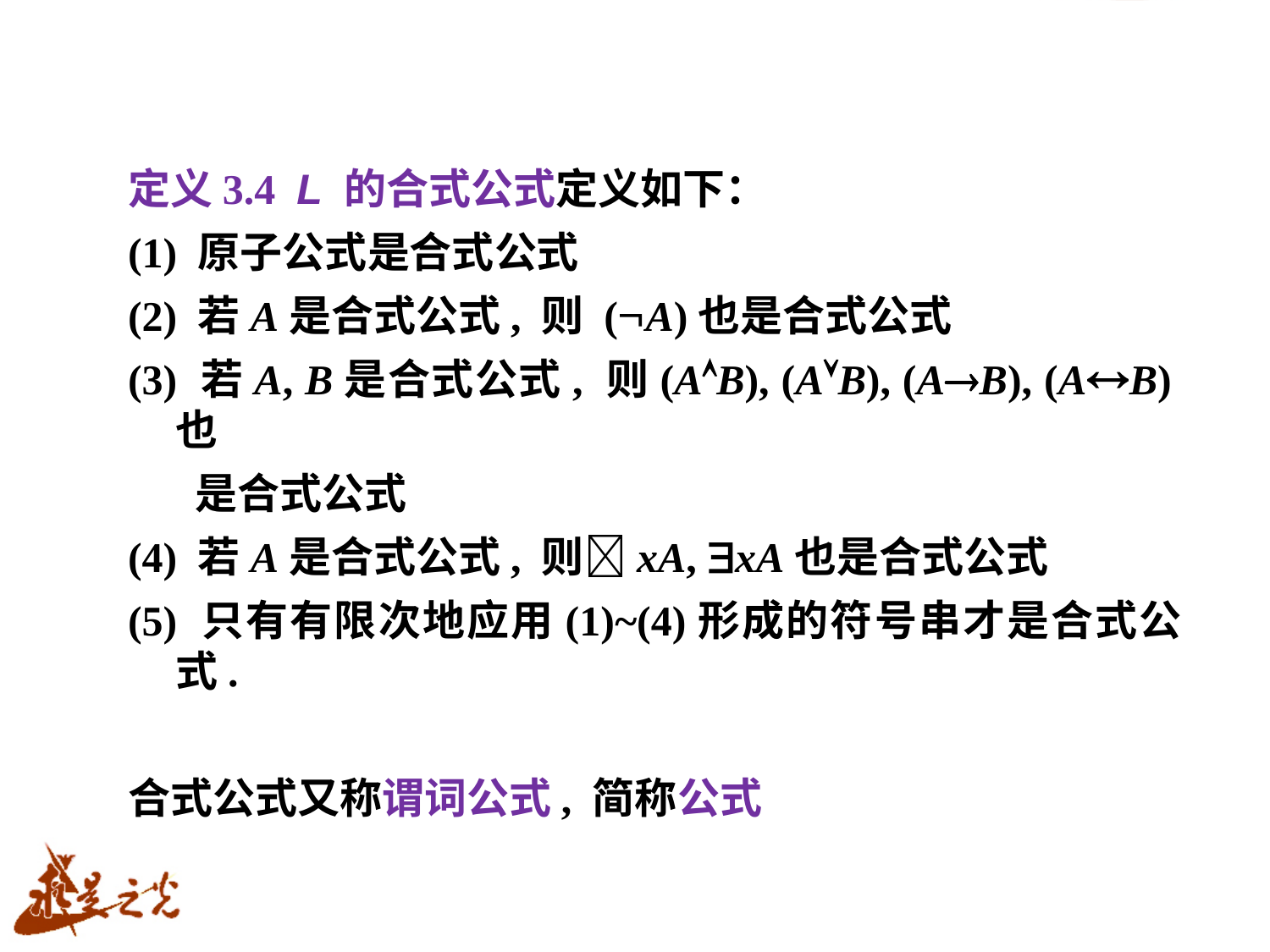

定义3.4  L 的合式公式定义如下：
(1) 原子公式是合式公式
(2) 若A是合式公式, 则 (¬A)也是合式公式
(3) 若A, B是合式公式, 则(A∧B), (A∨B), (A→B), (A↔B)也
      是合式公式
(4) 若A是合式公式, 则∀xA, ∃xA也是合式公式
(5) 只有有限次地应用(1)~(4)形成的符号串才是合式公式.

合式公式又称谓词公式, 简称公式
16